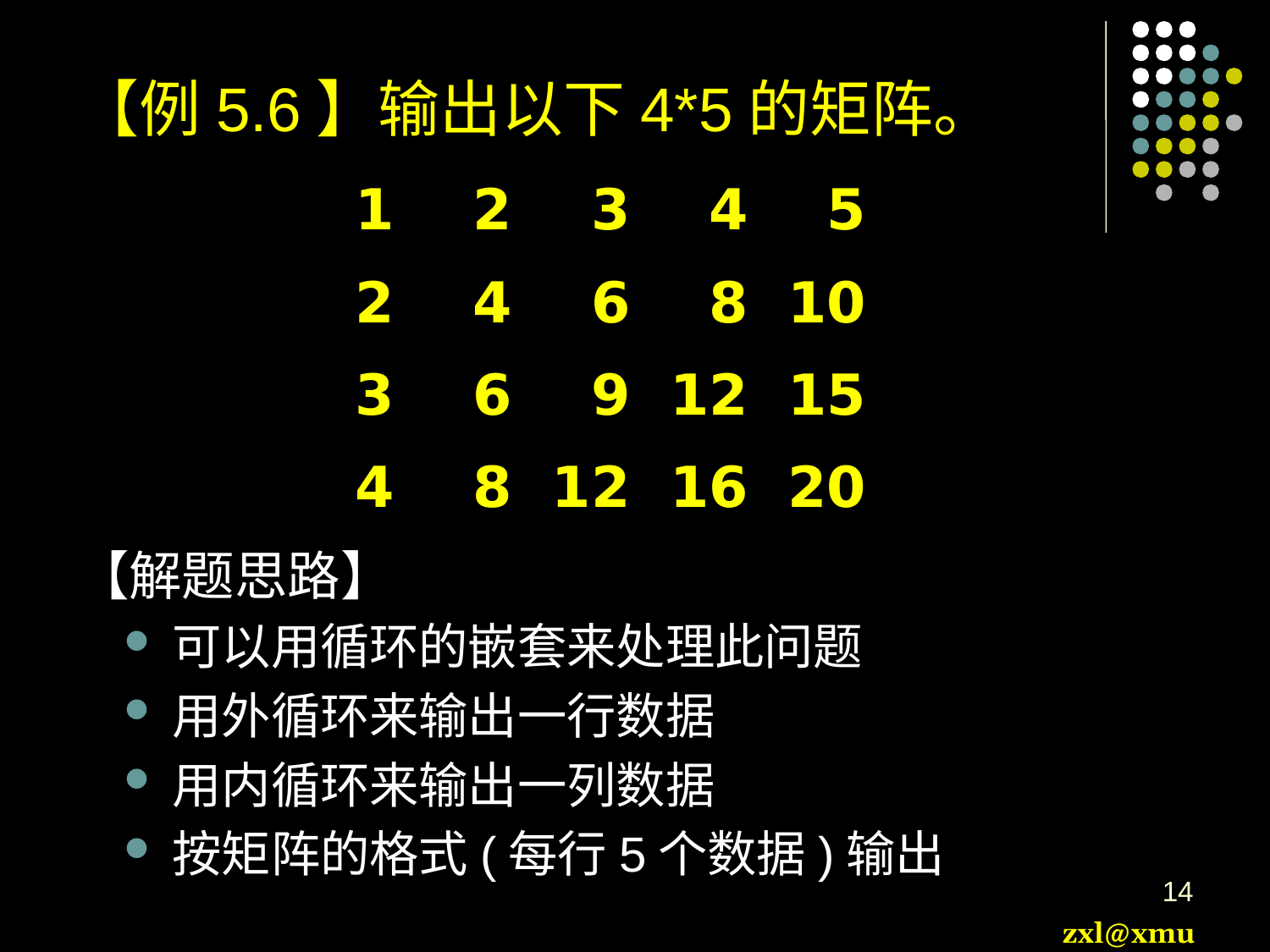

# 【例5.6】输出以下4*5的矩阵。
       1    2    3    4    5
       2    4    6    8  10
       3    6    9  12  15
       4    8  12  16  20
【解题思路】
可以用循环的嵌套来处理此问题
用外循环来输出一行数据
用内循环来输出一列数据
按矩阵的格式(每行5个数据)输出

14